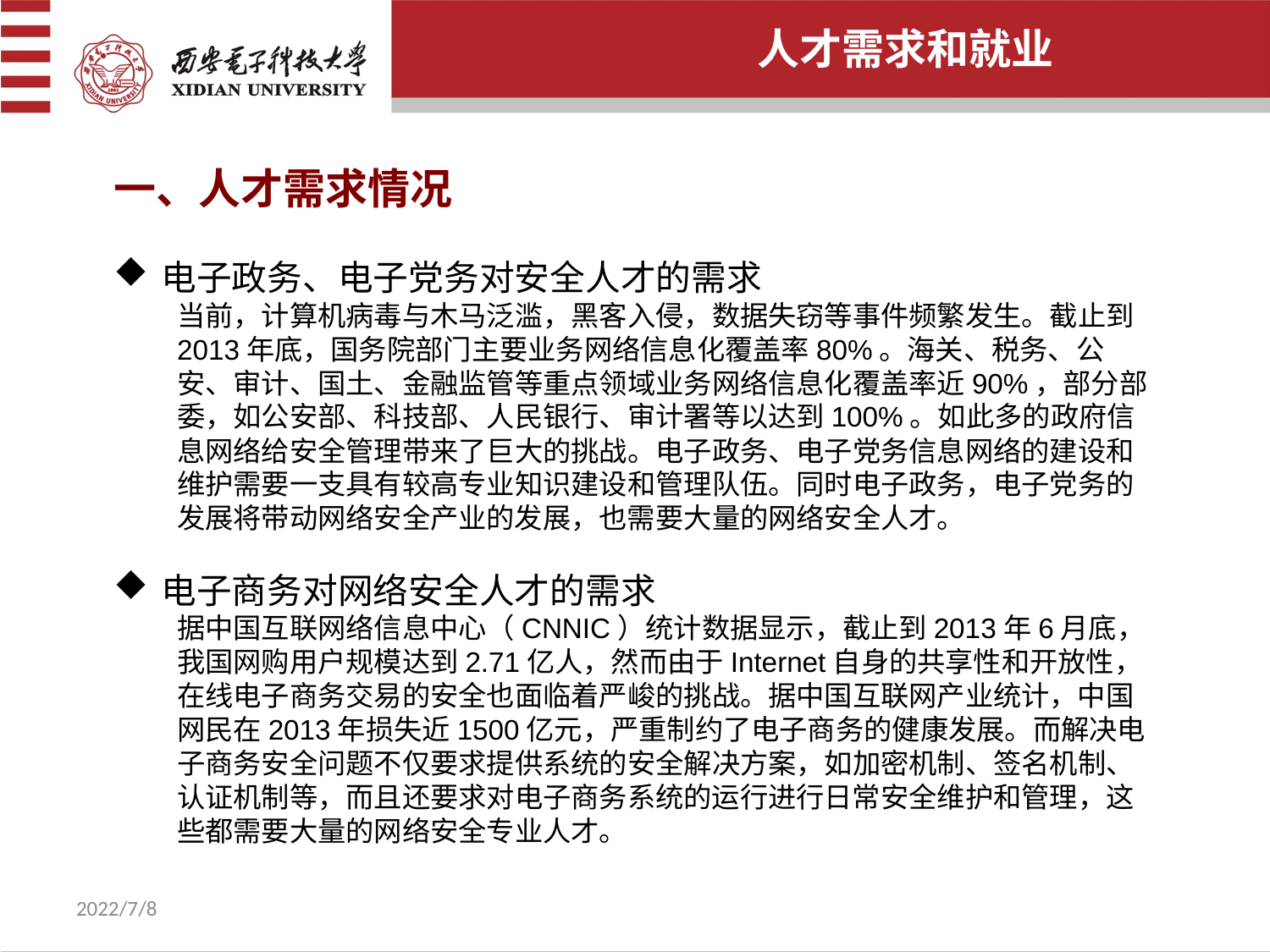

人才需求和就业
一、人才需求情况

电子政务、电子党务对安全人才的需求
当前，计算机病毒与木马泛滥，黑客入侵，数据失窃等事件频繁发生。截止到2013年底，国务院部门主要业务网络信息化覆盖率80%。海关、税务、公安、审计、国土、金融监管等重点领域业务网络信息化覆盖率近90%，部分部委，如公安部、科技部、人民银行、审计署等以达到100%。如此多的政府信息网络给安全管理带来了巨大的挑战。电子政务、电子党务信息网络的建设和维护需要一支具有较高专业知识建设和管理队伍。同时电子政务，电子党务的发展将带动网络安全产业的发展，也需要大量的网络安全人才。

电子商务对网络安全人才的需求
据中国互联网络信息中心（CNNIC）统计数据显示，截止到2013年6月底，我国网购用户规模达到2.71亿人，然而由于Internet自身的共享性和开放性，在线电子商务交易的安全也面临着严峻的挑战。据中国互联网产业统计，中国网民在2013年损失近1500亿元，严重制约了电子商务的健康发展。而解决电子商务安全问题不仅要求提供系统的安全解决方案，如加密机制、签名机制、认证机制等，而且还要求对电子商务系统的运行进行日常安全维护和管理，这些都需要大量的网络安全专业人才。

2022/7/8